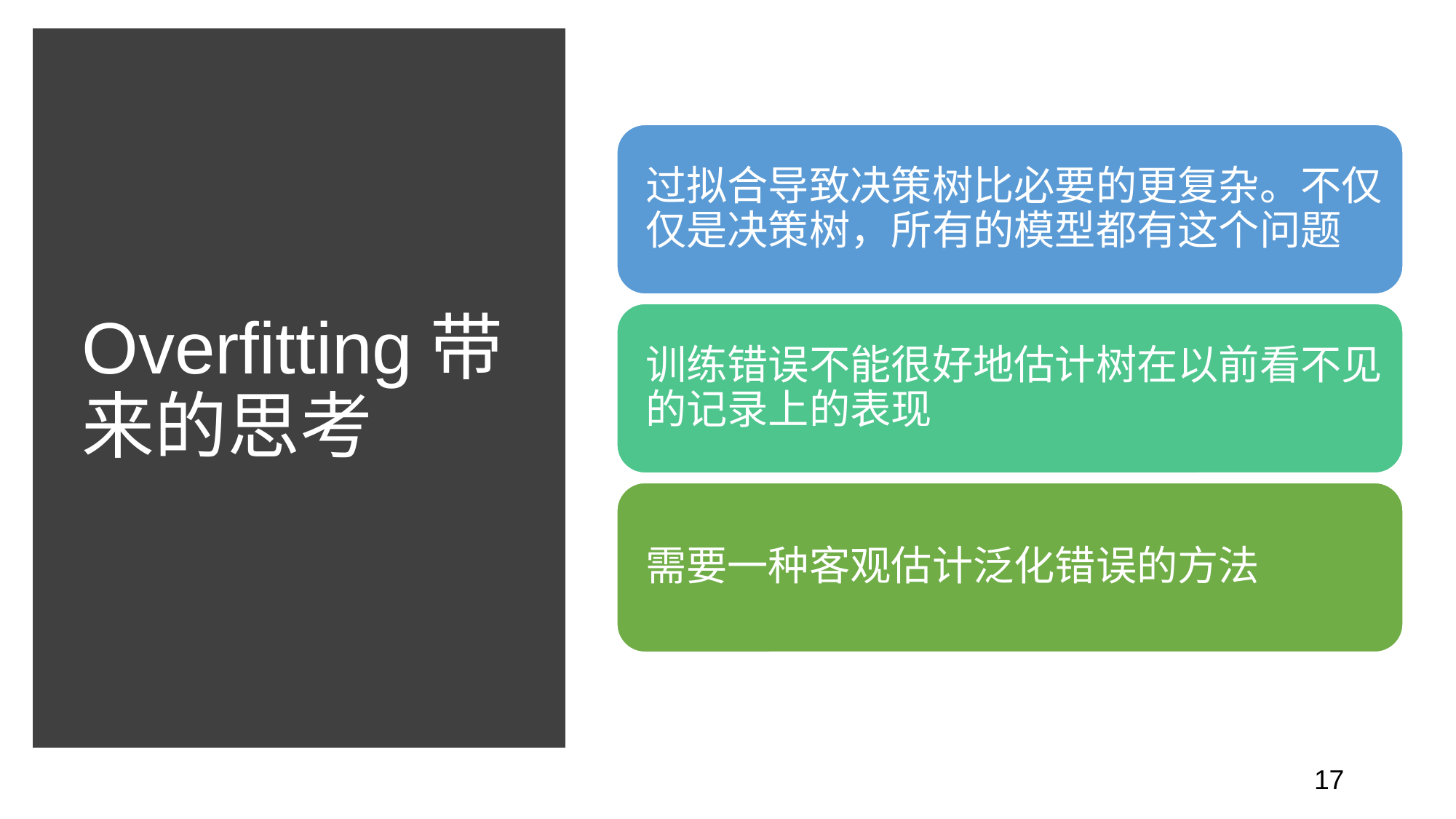

过拟合导致决策树比必要的更复杂。不仅仅是决策树，所有的模型都有这个问题
训练错误不能很好地估计树在以前看不见的记录上的表现
需要一种客观估计泛化错误的方法
# Overfitting带来的思考
17